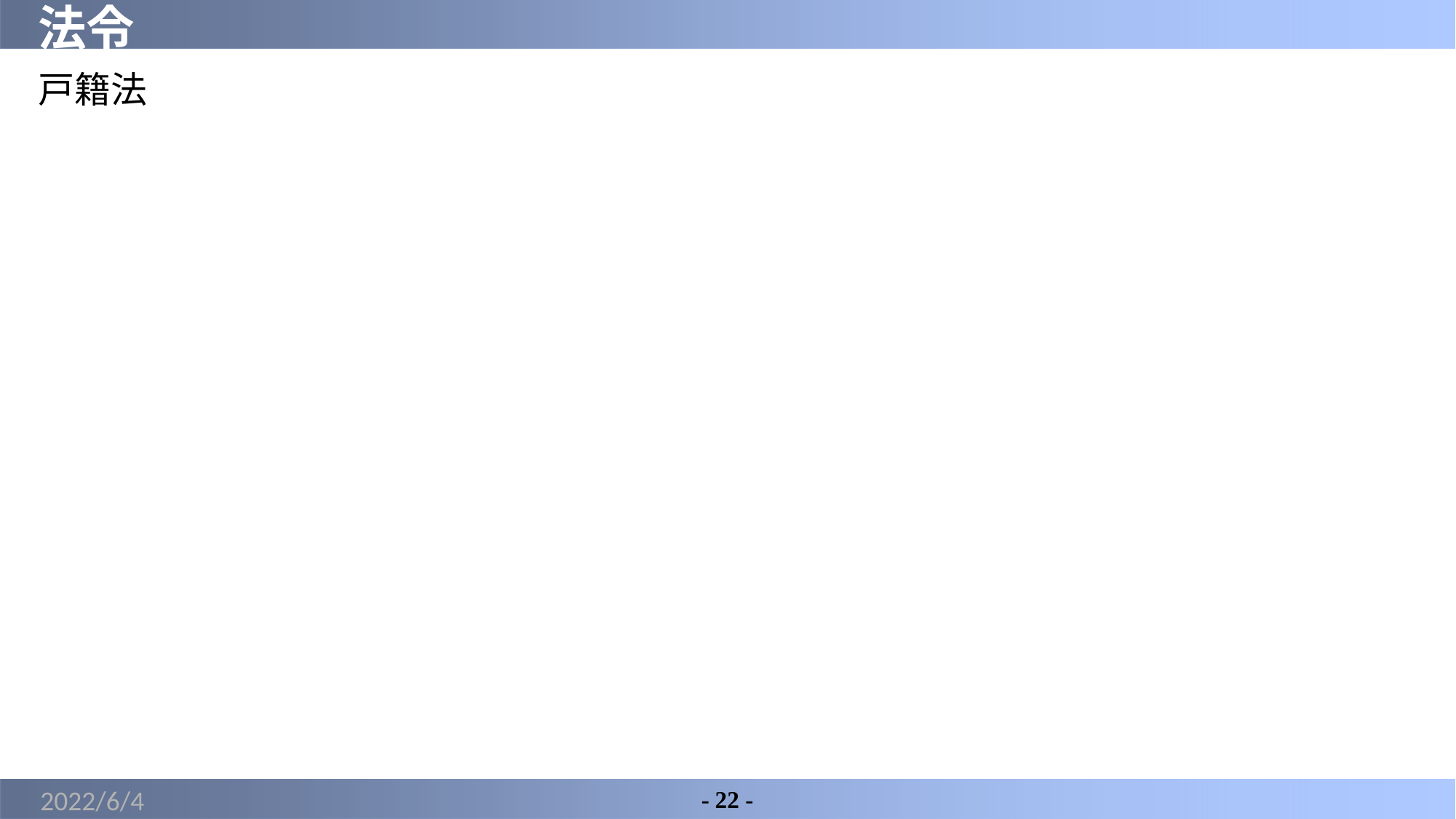

# 法令
戸籍法
2022/6/4
- 22 -